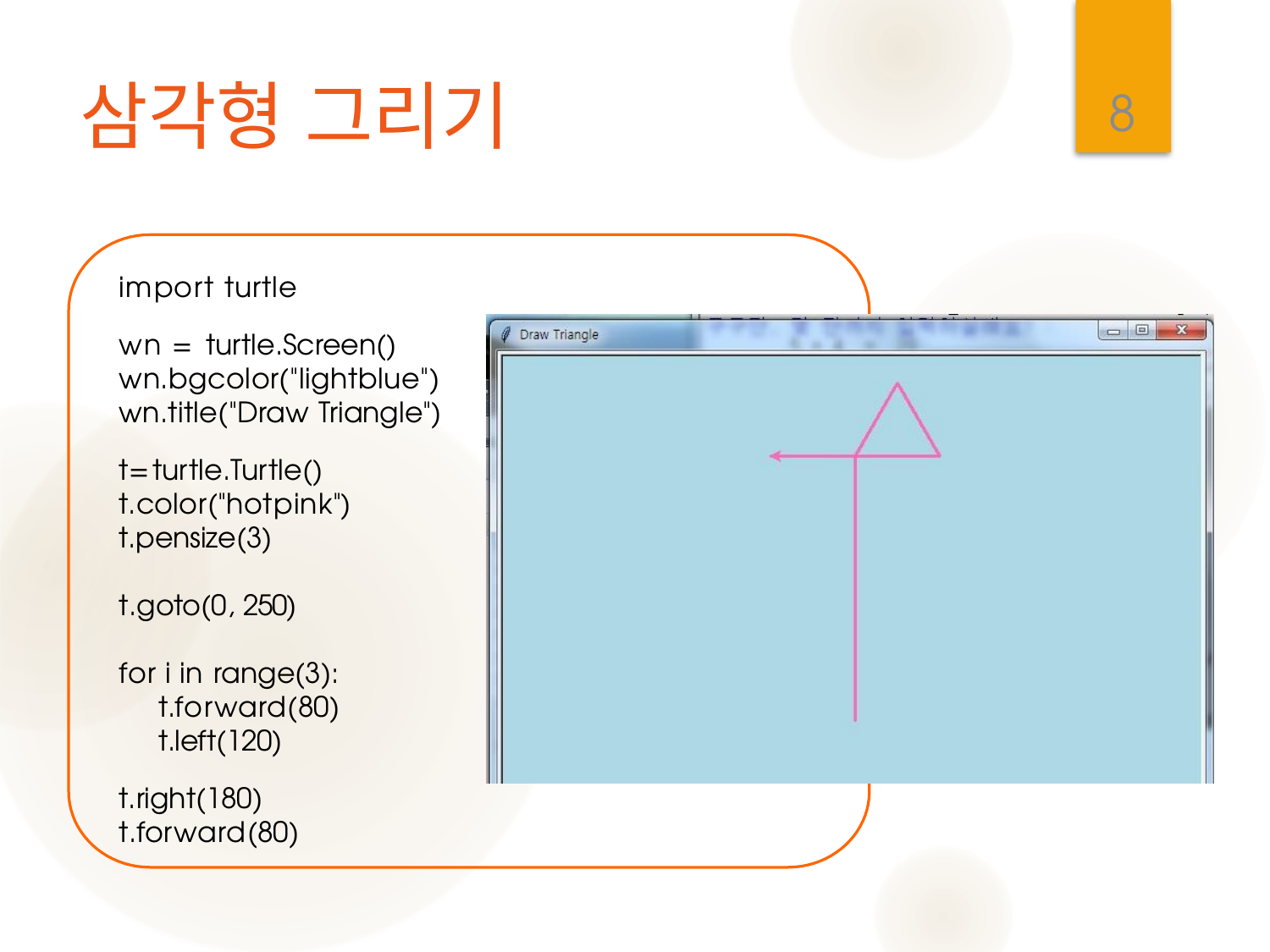

8

# 삼각형 그리기

import turtle

wn = turtle.Screen()  wn.bgcolor("lightblue")  wn.title("Draw Triangle")

t=turtle.Turtle()  t.color("hotpink")  t.pensize(3)
t.goto(0, 250)
for i in range(3):
t.forward(80)  t.left(120)

t.right(180)  t.forward(80)